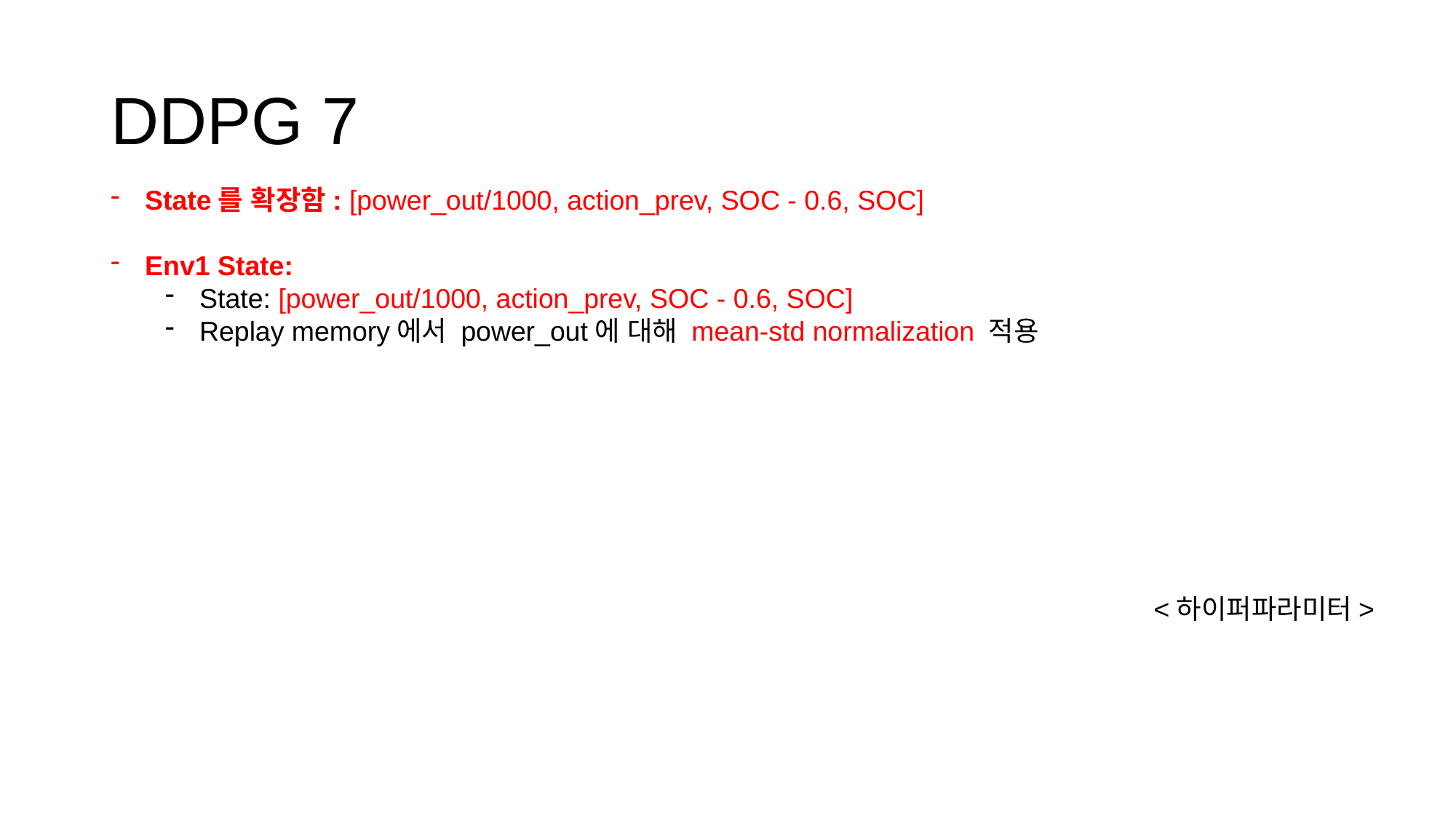

# DDPG 7
State를 확장함: [power_out/1000, action_prev, SOC - 0.6, SOC]

Env1 State:
State: [power_out/1000, action_prev, SOC - 0.6, SOC]
Replay memory에서 power_out에 대해 mean-std normalization 적용
<하이퍼파라미터>